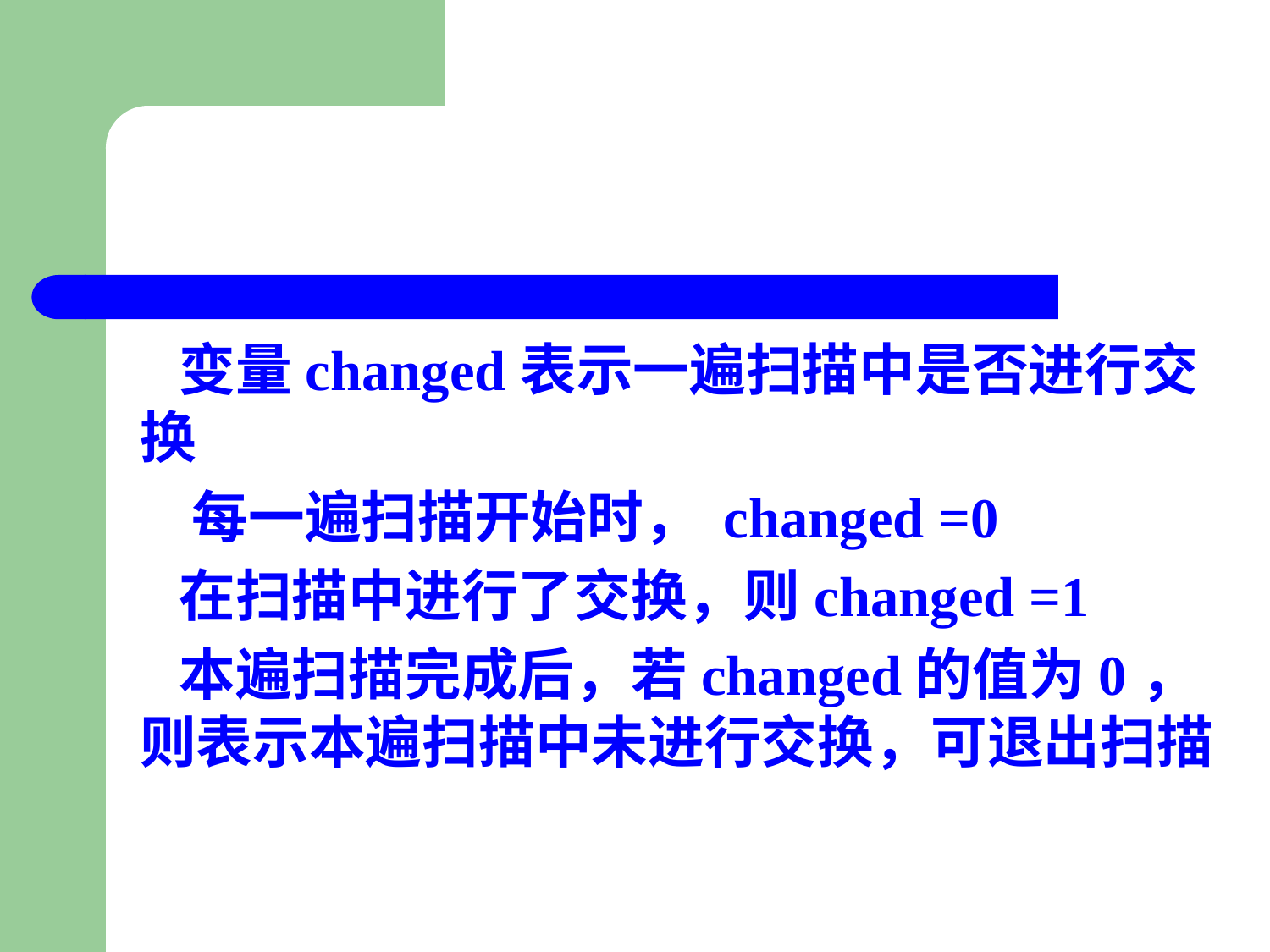

#
  变量changed表示一遍扫描中是否进行交换
   每一遍扫描开始时， changed =0
  在扫描中进行了交换，则changed =1
  本遍扫描完成后，若changed的值为0，则表示本遍扫描中未进行交换，可退出扫描